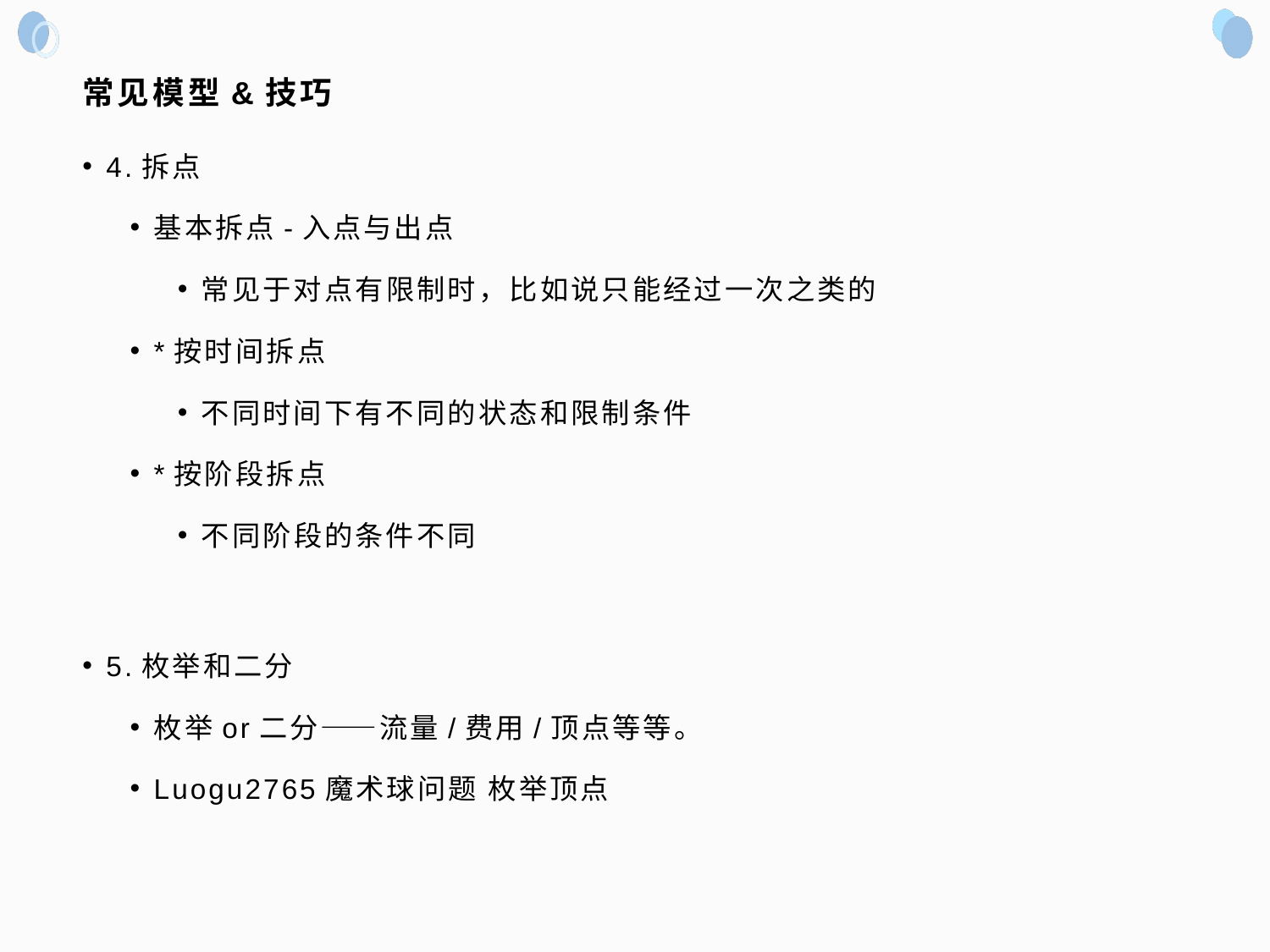

# 常见模型&技巧
4.拆点
基本拆点-入点与出点
常见于对点有限制时，比如说只能经过一次之类的
*按时间拆点
不同时间下有不同的状态和限制条件
*按阶段拆点
不同阶段的条件不同

5.枚举和二分
枚举or二分——流量/费用/顶点等等。
Luogu2765魔术球问题 枚举顶点